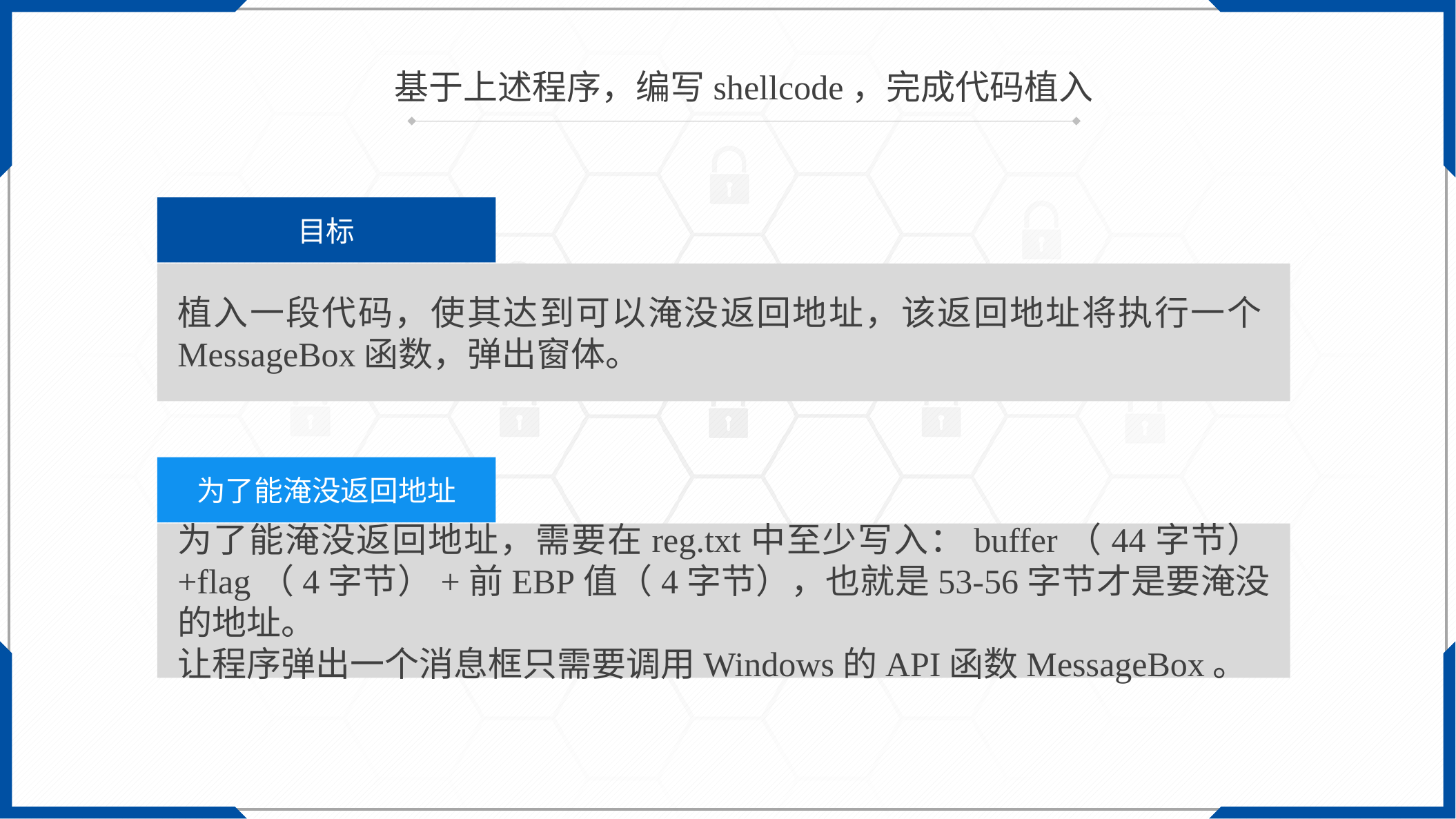

基于上述程序，编写shellcode，完成代码植入
目标
植入一段代码，使其达到可以淹没返回地址，该返回地址将执行一个MessageBox函数，弹出窗体。
为了能淹没返回地址
为了能淹没返回地址，需要在reg.txt中至少写入：buffer（44字节）+flag（4字节）+前EBP值（4字节），也就是53-56字节才是要淹没的地址。
让程序弹出一个消息框只需要调用Windows的API函数MessageBox。